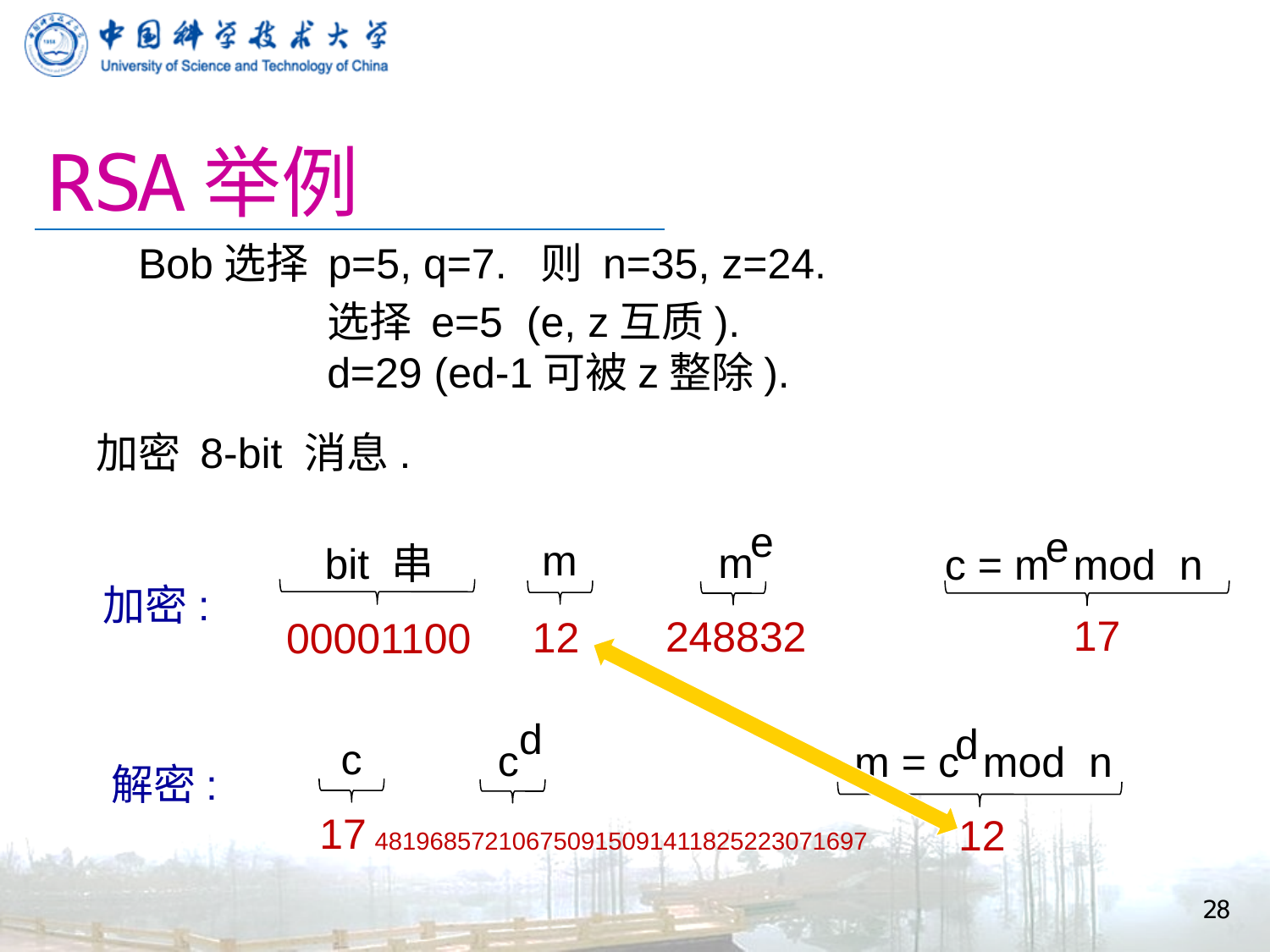

# RSA举例
Bob选择 p=5, q=7.  则 n=35, z=24.
选择 e=5  (e, z互质).
d=29 (ed-1可被z整除).

加密 8-bit 消息.

e
e
c = m  mod  n
m
m
bit 串

加密:
17
248832
12
00001100

d
c
d
m = c  mod  n
c
解密:

17
12
481968572106750915091411825223071697

28